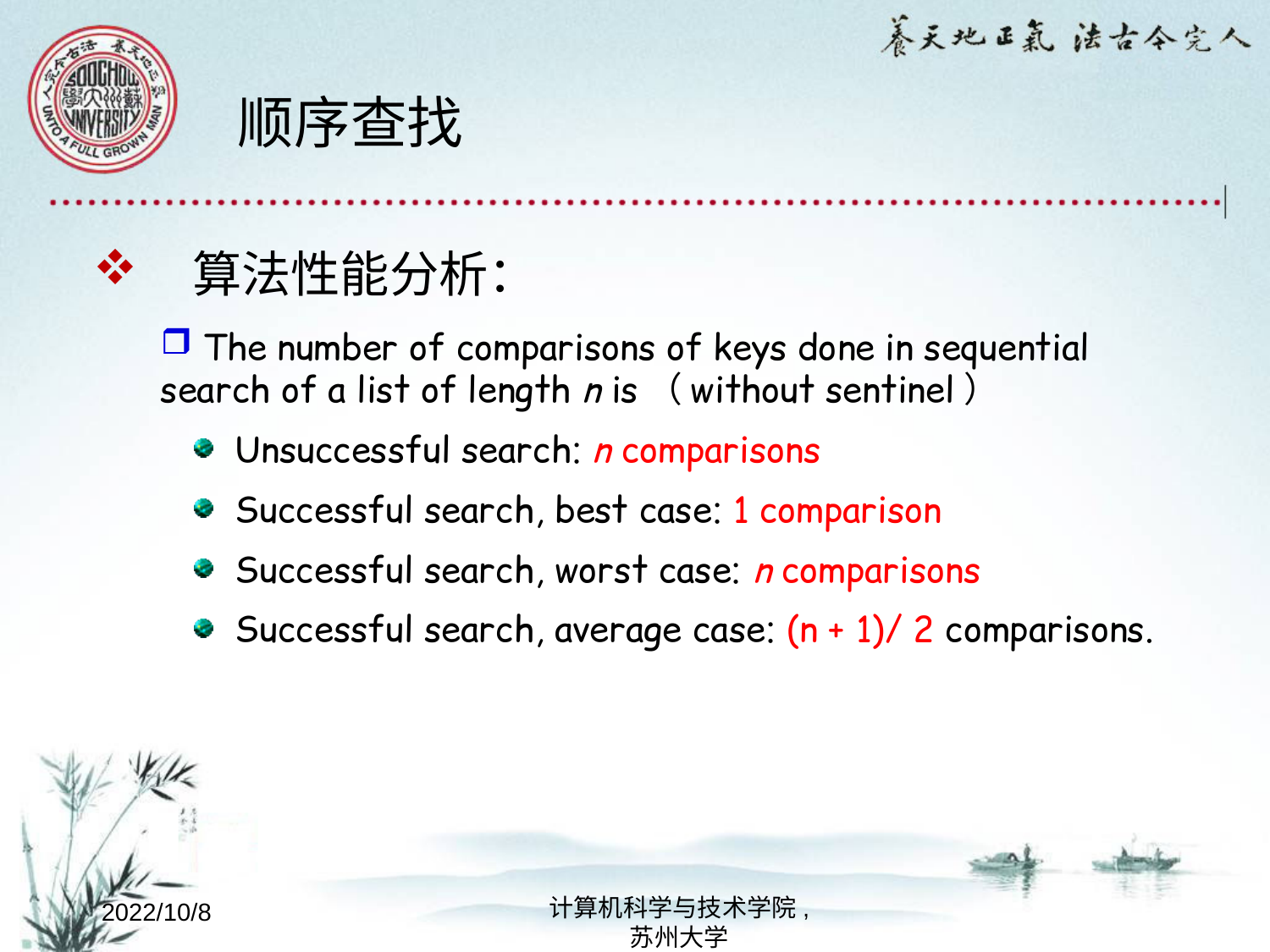

# 顺序查找
算法性能分析：
 The number of comparisons of keys done in sequential search of a list of length n is（without sentinel）
 Unsuccessful search: n comparisons
 Successful search, best case: 1 comparison
 Successful search, worst case: n comparisons
 Successful search, average case: (n + 1)/ 2 comparisons.
计算机科学与技术学院,
苏州大学
2022/10/8